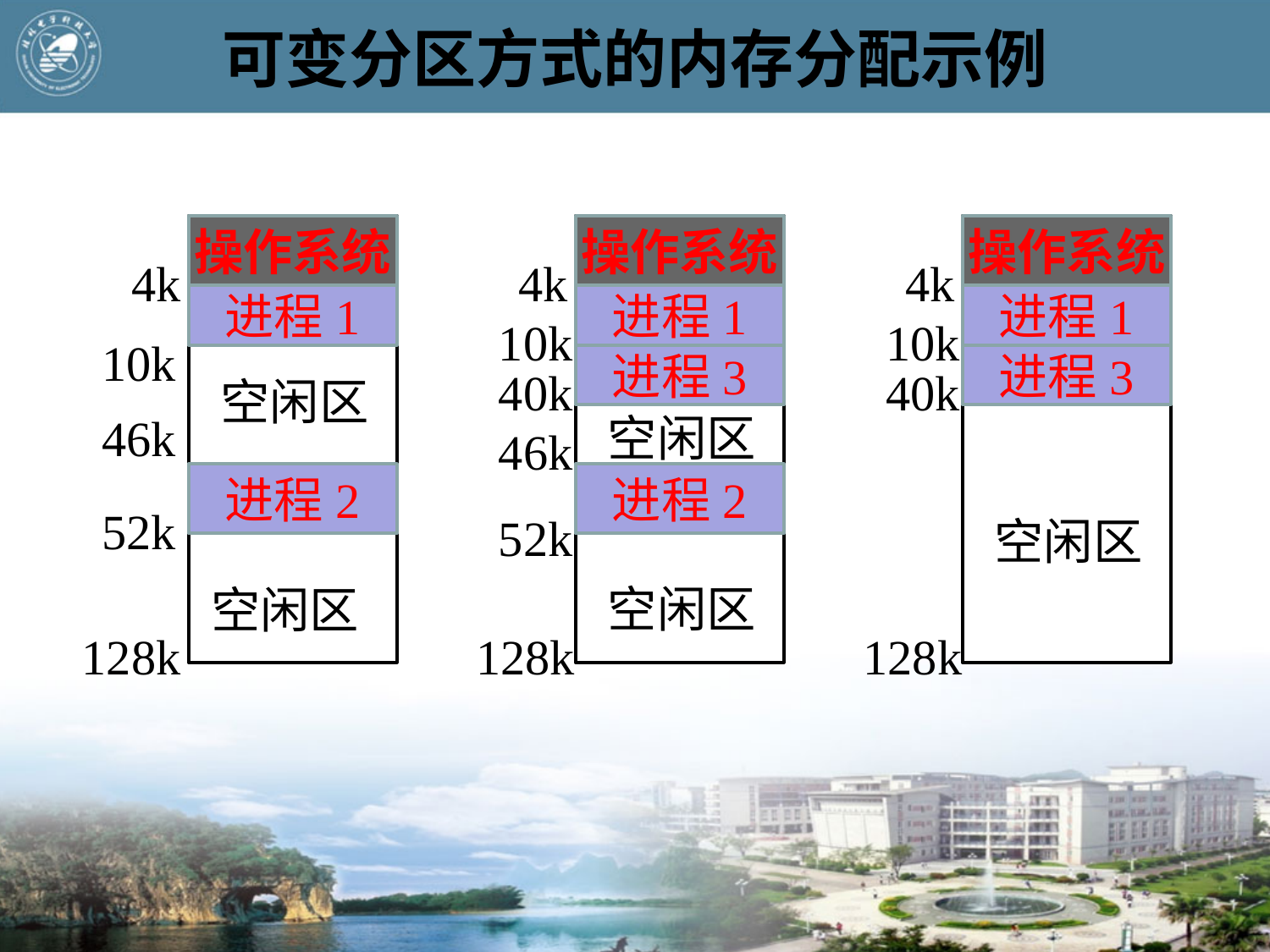

# 可变分区方式的内存分配示例
操作系统

操作系统

操作系统

操作系统
4k
4k
4k
作业1
进程1
进程1
进程1
10k
10k
10k
进程3
进程3
40k
40k
空闲区
46k
空闲区
46k
进程2
进程2
52k
52k
空闲区
空闲区
空闲区
128k
128k
128k